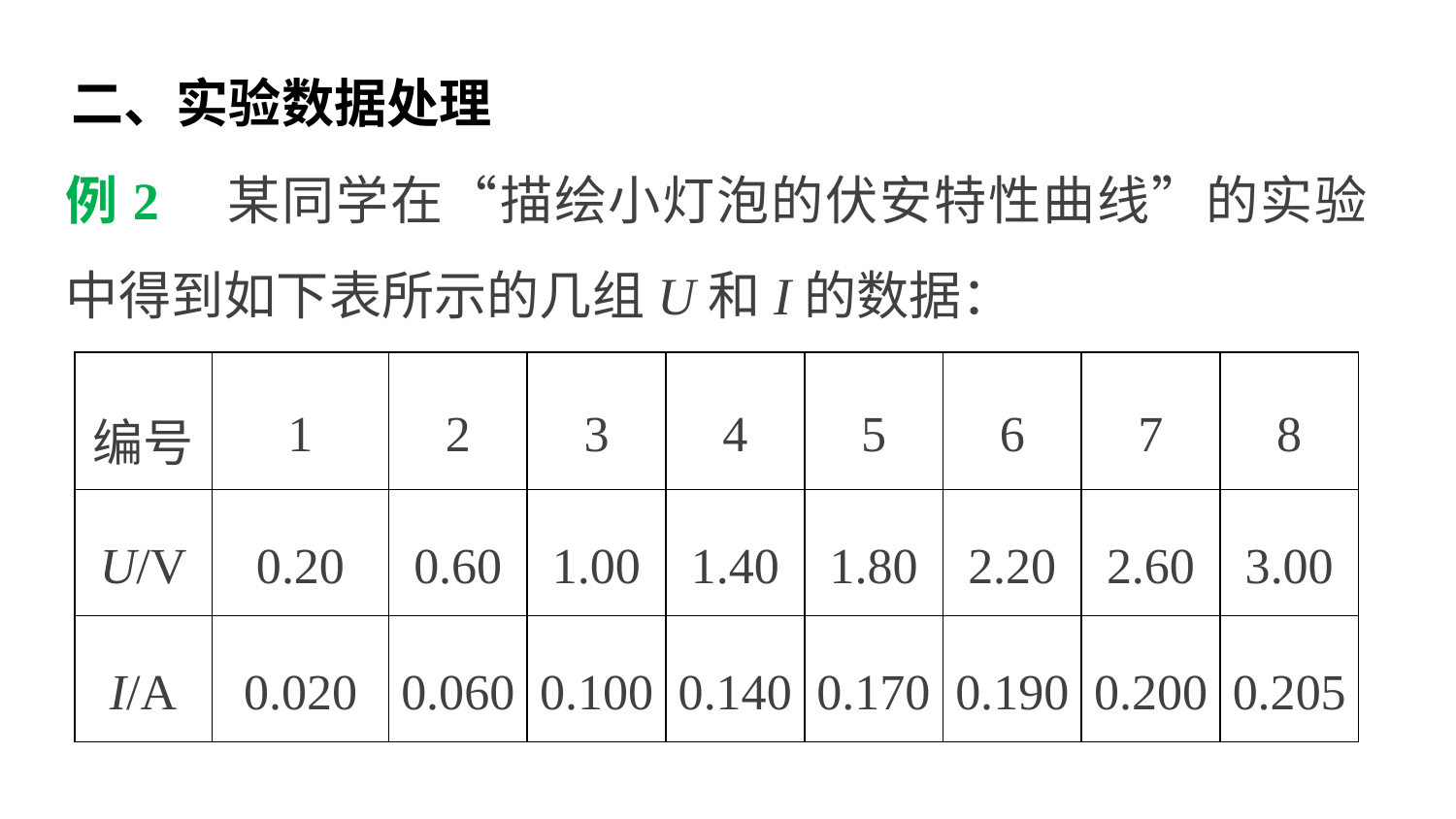

二、实验数据处理
例2　某同学在“描绘小灯泡的伏安特性曲线”的实验中得到如下表所示的几组U和I的数据：
| 编号 | 1 | 2 | 3 | 4 | 5 | 6 | 7 | 8 |
| --- | --- | --- | --- | --- | --- | --- | --- | --- |
| U/V | 0.20 | 0.60 | 1.00 | 1.40 | 1.80 | 2.20 | 2.60 | 3.00 |
| I/A | 0.020 | 0.060 | 0.100 | 0.140 | 0.170 | 0.190 | 0.200 | 0.205 |